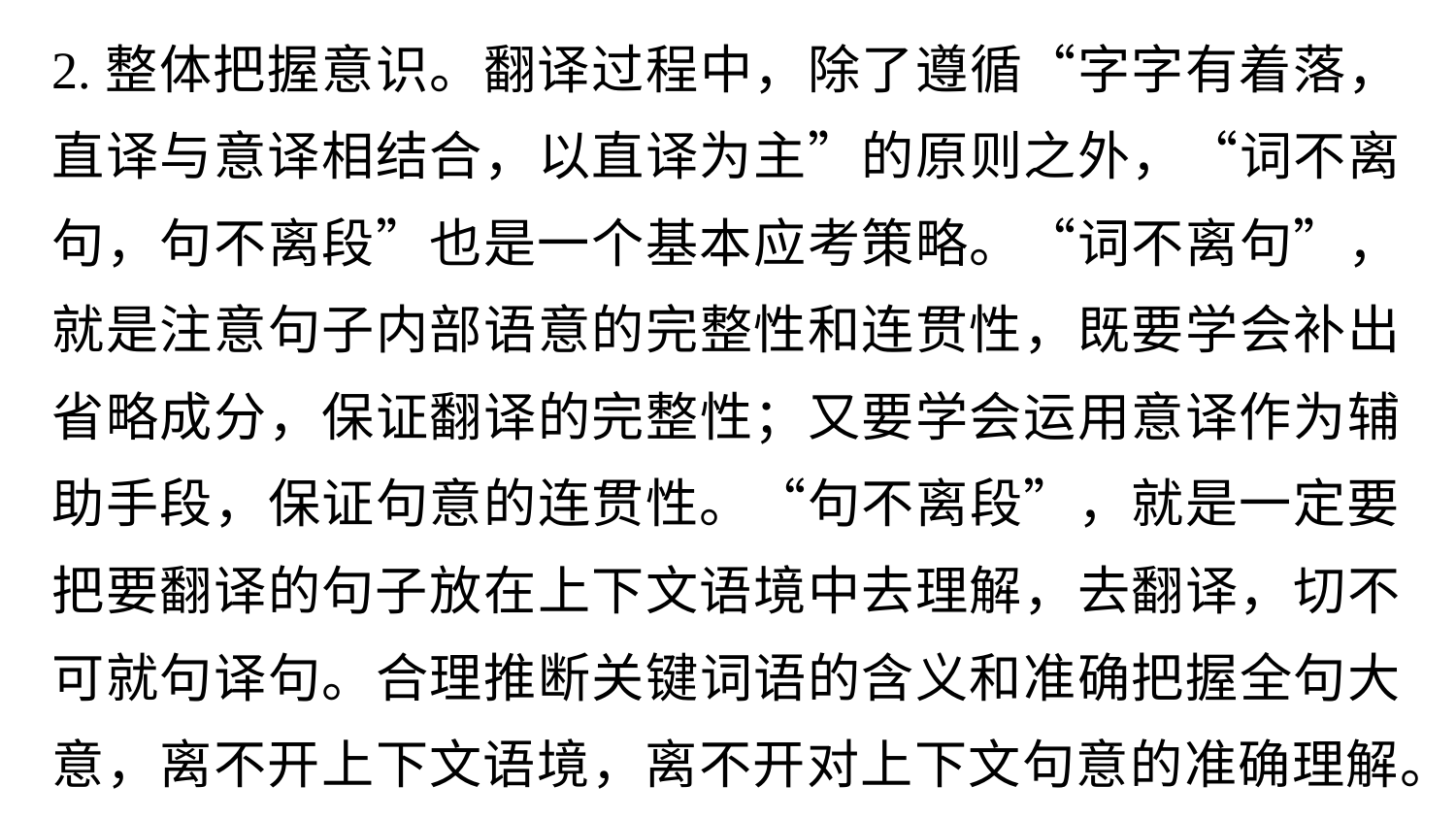

2.整体把握意识。翻译过程中，除了遵循“字字有着落，直译与意译相结合，以直译为主”的原则之外，“词不离句，句不离段”也是一个基本应考策略。“词不离句”，就是注意句子内部语意的完整性和连贯性，既要学会补出省略成分，保证翻译的完整性；又要学会运用意译作为辅助手段，保证句意的连贯性。“句不离段”，就是一定要把要翻译的句子放在上下文语境中去理解，去翻译，切不可就句译句。合理推断关键词语的含义和准确把握全句大意，离不开上下文语境，离不开对上下文句意的准确理解。